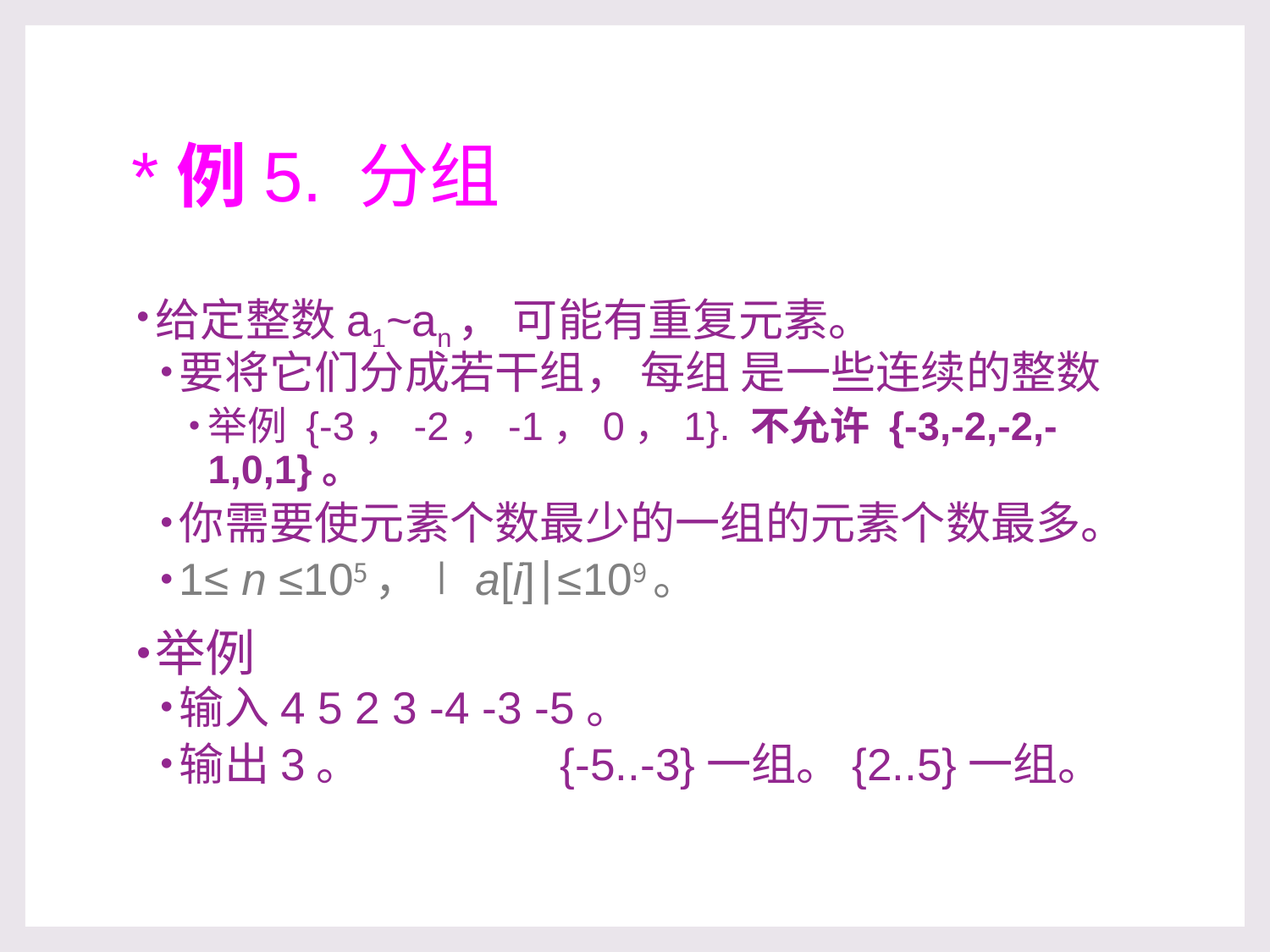

# *例5. 分组
给定整数a1~an， 可能有重复元素。
要将它们分成若干组， 每组 是一些连续的整数
举例 {-3，-2，-1，0，1}. 不允许 {-3,-2,-2,-1,0,1}。
你需要使元素个数最少的一组的元素个数最多。
1≤ n ≤105，∣a[i]∣≤109。
举例
输入4 5 2 3 -4 -3 -5。
输出3。		{-5..-3}一组。{2..5}一组。